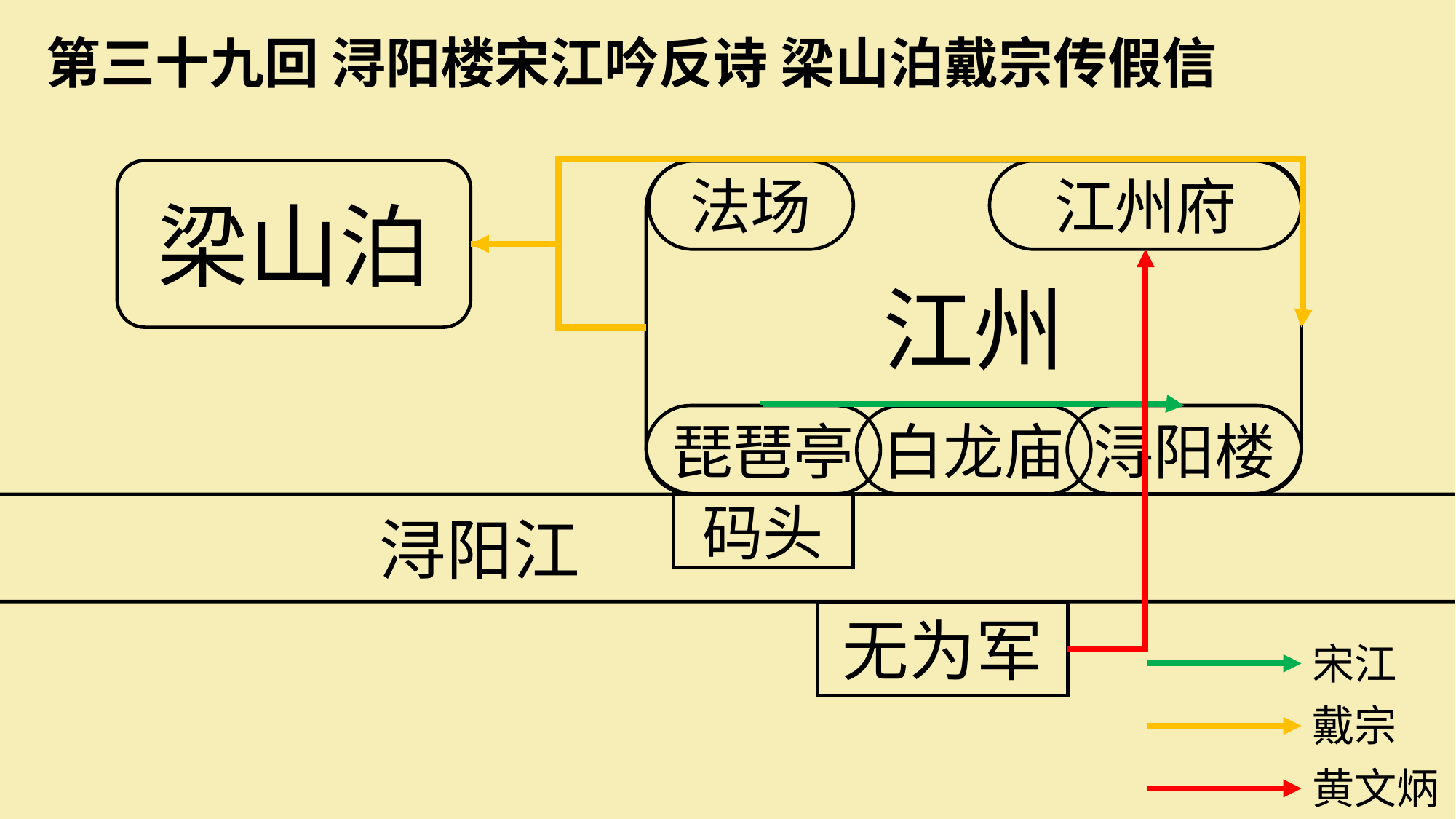

第三十九回 浔阳楼宋江吟反诗 梁山泊戴宗传假信
梁山泊
江州
江州府
琵琶亭
浔阳楼
码头
法场
白龙庙
浔阳江
无为军
宋江
戴宗
黄文炳